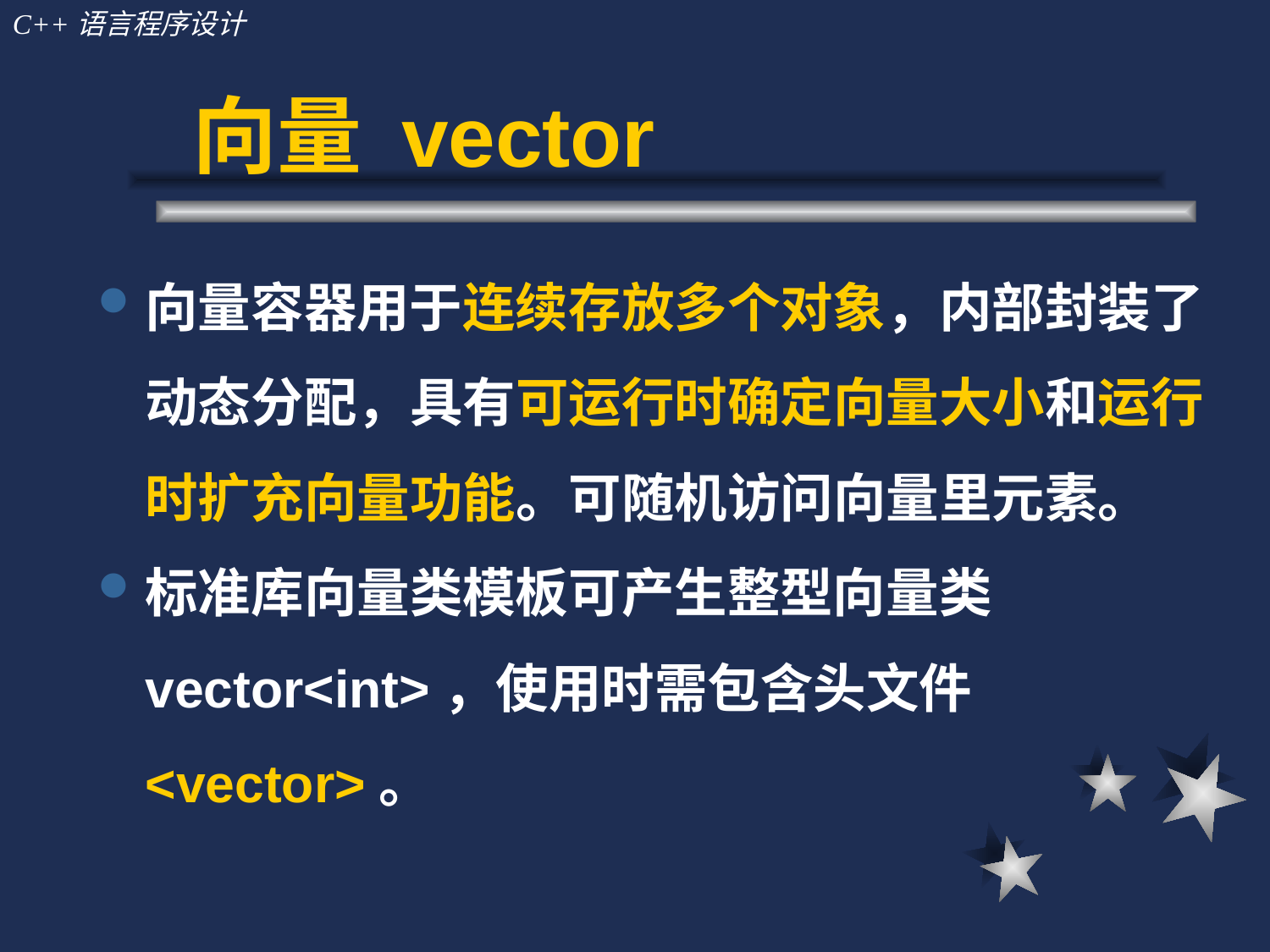

# 向量 vector
向量容器用于连续存放多个对象，内部封装了动态分配，具有可运行时确定向量大小和运行时扩充向量功能。可随机访问向量里元素。
标准库向量类模板可产生整型向量类vector<int>，使用时需包含头文件<vector>。